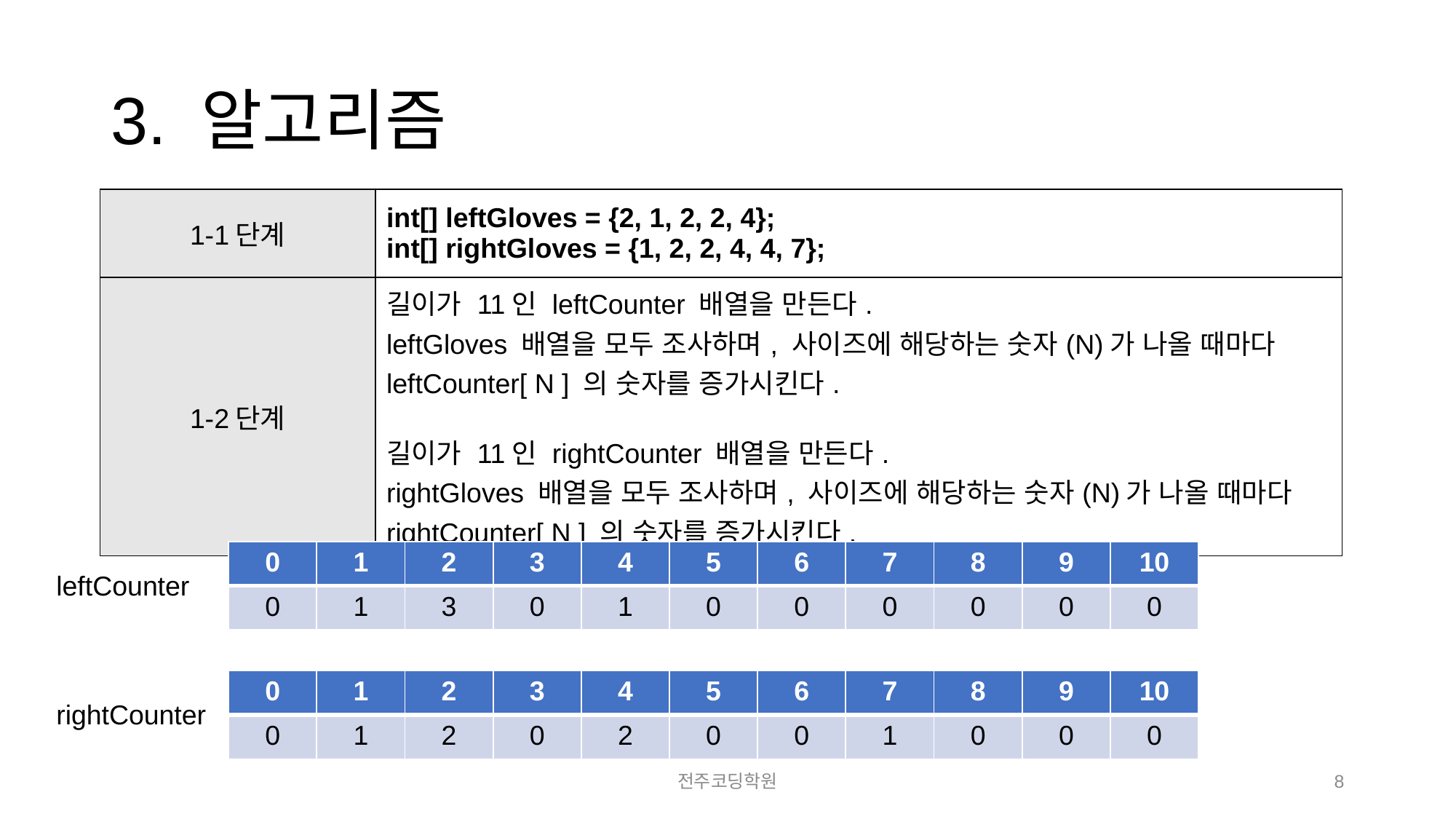

# 3. 알고리즘
| 1-1단계 | int[] leftGloves = {2, 1, 2, 2, 4}; int[] rightGloves = {1, 2, 2, 4, 4, 7}; |
| --- | --- |
| 1-2단계 | 길이가 11인 leftCounter 배열을 만든다. leftGloves 배열을 모두 조사하며, 사이즈에 해당하는 숫자(N)가 나올 때마다 leftCounter[ N ] 의 숫자를 증가시킨다. 길이가 11인 rightCounter 배열을 만든다. rightGloves 배열을 모두 조사하며, 사이즈에 해당하는 숫자(N)가 나올 때마다 rightCounter[ N ] 의 숫자를 증가시킨다. |
| 0 | 1 | 2 | 3 | 4 | 5 | 6 | 7 | 8 | 9 | 10 |
| --- | --- | --- | --- | --- | --- | --- | --- | --- | --- | --- |
| 0 | 1 | 3 | 0 | 1 | 0 | 0 | 0 | 0 | 0 | 0 |
leftCounter
| 0 | 1 | 2 | 3 | 4 | 5 | 6 | 7 | 8 | 9 | 10 |
| --- | --- | --- | --- | --- | --- | --- | --- | --- | --- | --- |
| 0 | 1 | 2 | 0 | 2 | 0 | 0 | 1 | 0 | 0 | 0 |
rightCounter
전주코딩학원
8